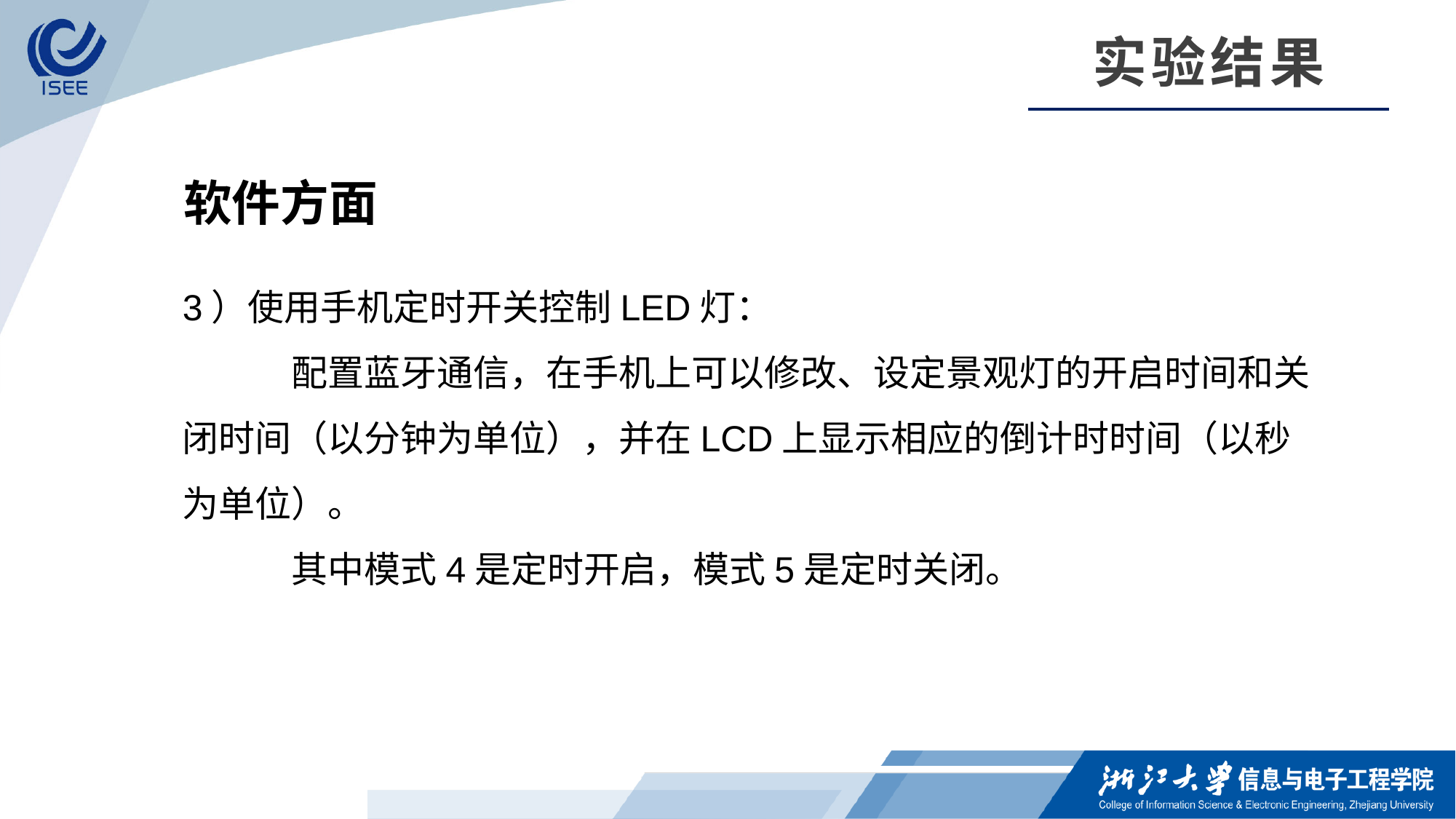

实验结果
软件方面
3）使用手机定时开关控制LED灯：
	配置蓝牙通信，在手机上可以修改、设定景观灯的开启时间和关闭时间（以分钟为单位），并在LCD上显示相应的倒计时时间（以秒为单位）。
	其中模式4是定时开启，模式5是定时关闭。